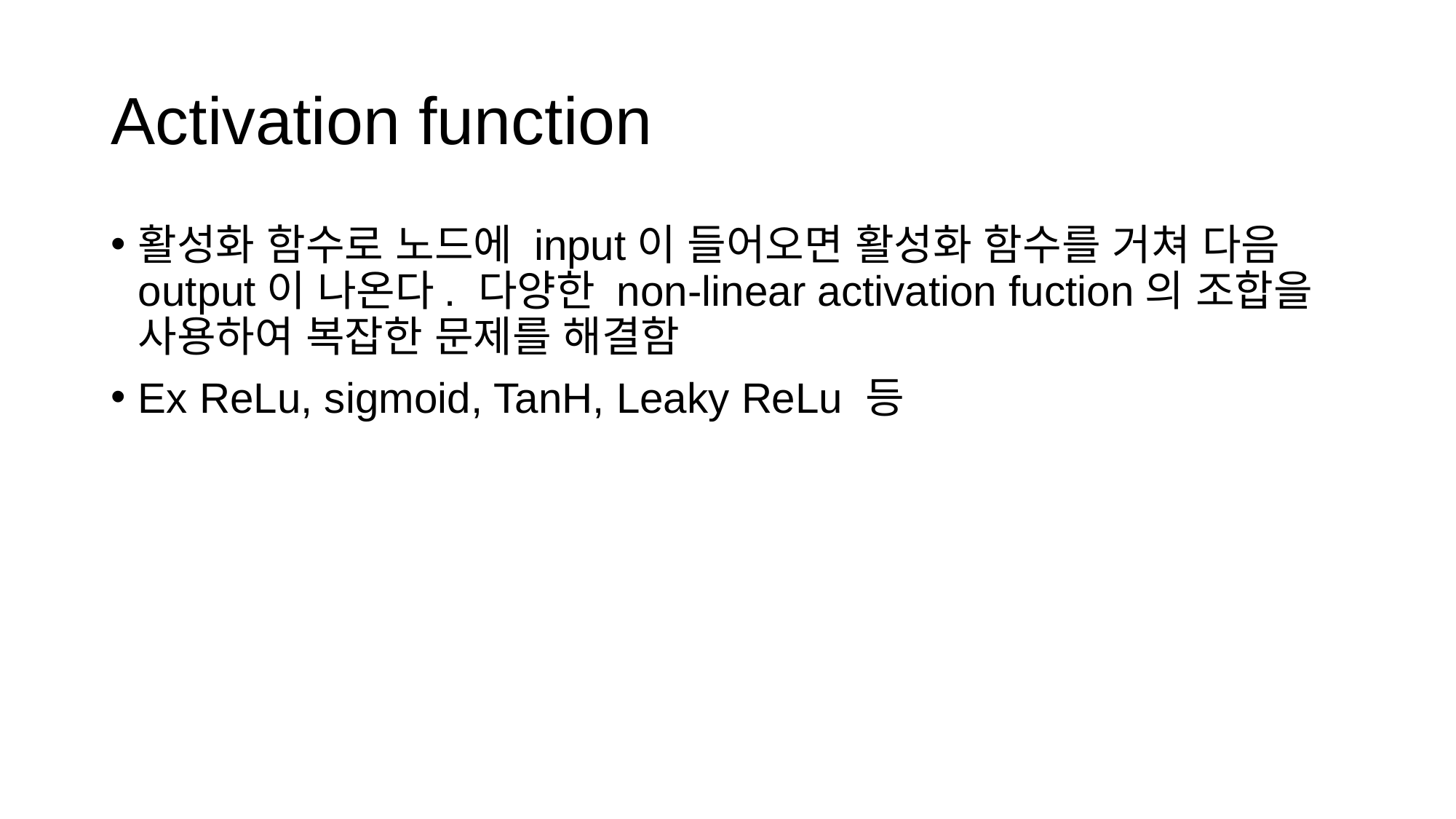

# Activation function
활성화 함수로 노드에 input이 들어오면 활성화 함수를 거쳐 다음 output이 나온다. 다양한 non-linear activation fuction의 조합을 사용하여 복잡한 문제를 해결함
Ex ReLu, sigmoid, TanH, Leaky ReLu 등